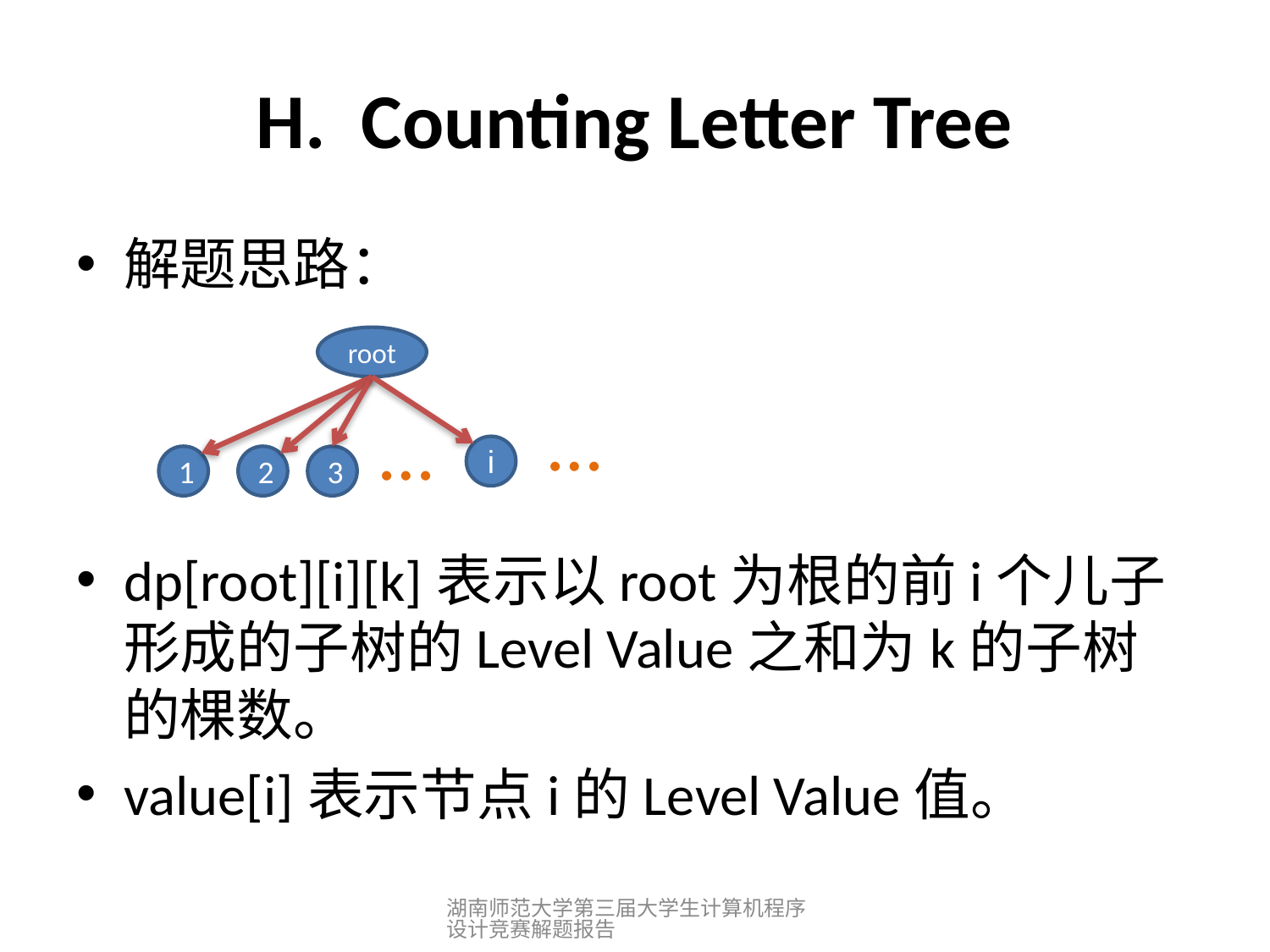

# H.  Counting Letter Tree
解题思路：

dp[root][i][k]表示以root为根的前i个儿子形成的子树的Level Value之和为k的子树的棵数。
value[i]表示节点i的Level Value值。
root
…
…
i
1
2
3
湖南师范大学第三届大学生计算机程序设计竞赛解题报告